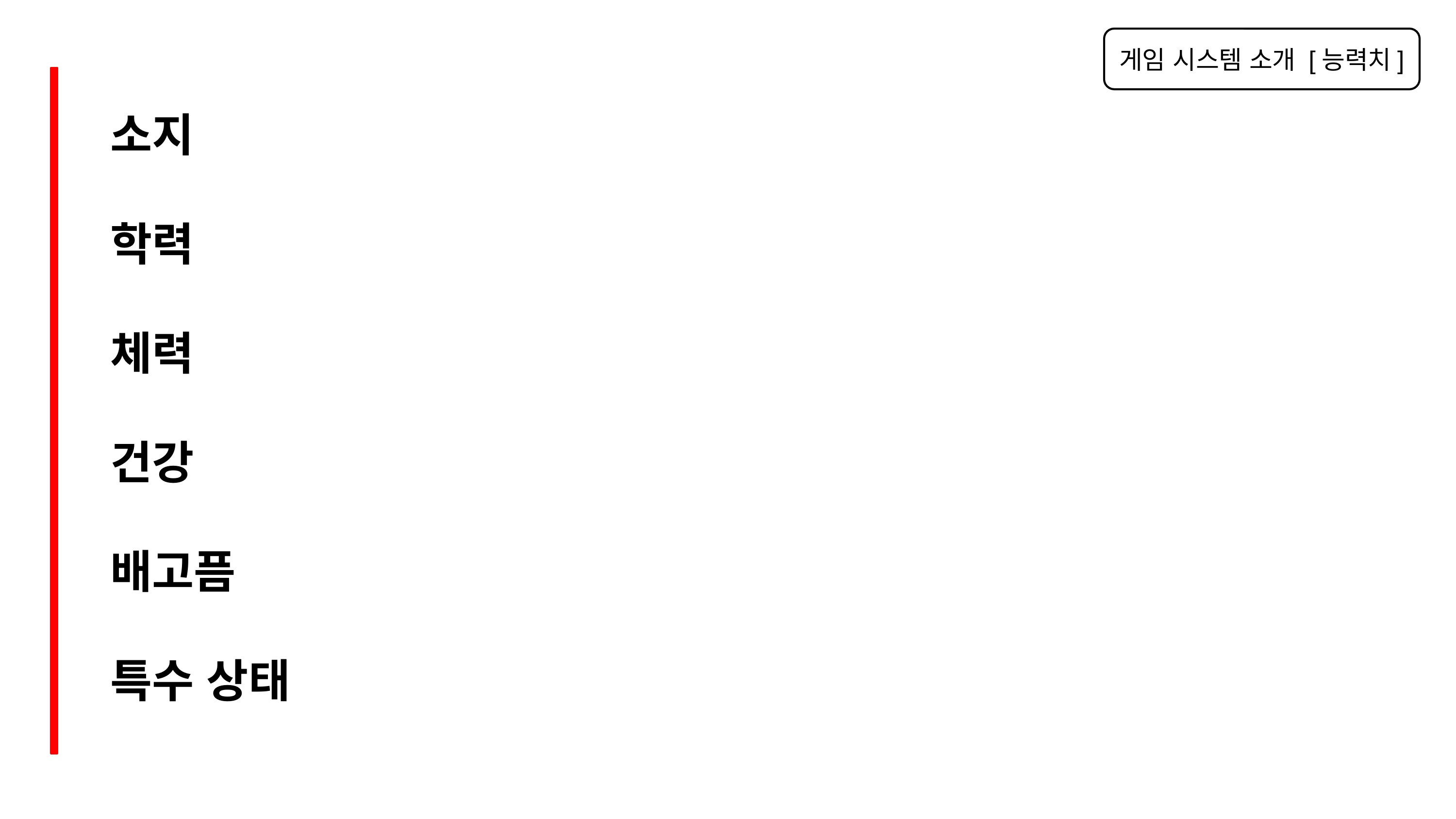

게임 시스템 소개 [능력치]

소지

학력

체력

건강

배고픔

특수 상태